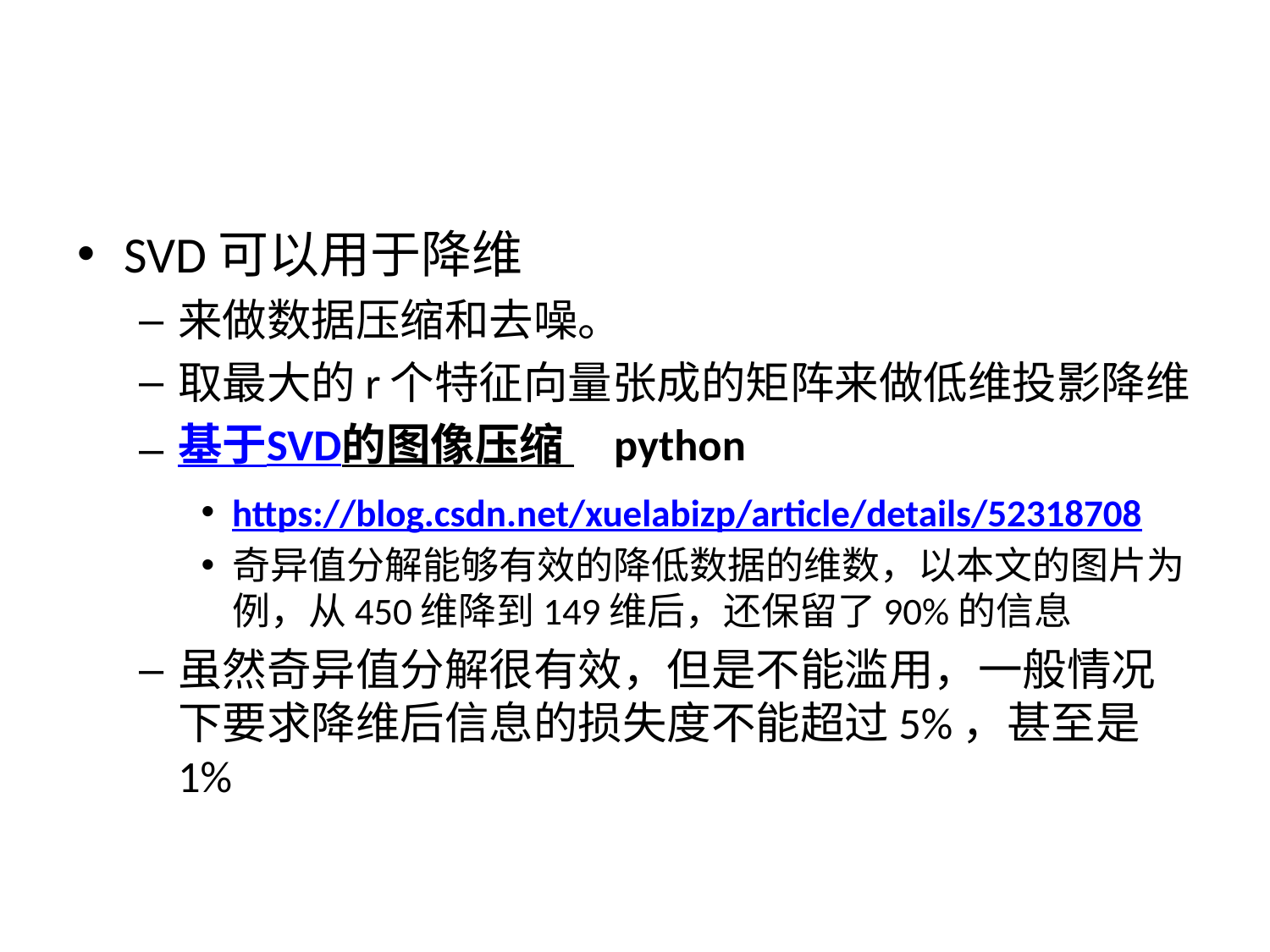

#
SVD可以用于降维
来做数据压缩和去噪。
取最大的r个特征向量张成的矩阵来做低维投影降维
基于SVD的图像压缩    python
https://blog.csdn.net/xuelabizp/article/details/52318708
奇异值分解能够有效的降低数据的维数，以本文的图片为例，从450维降到149维后，还保留了90%的信息
虽然奇异值分解很有效，但是不能滥用，一般情况下要求降维后信息的损失度不能超过5%，甚至是1%